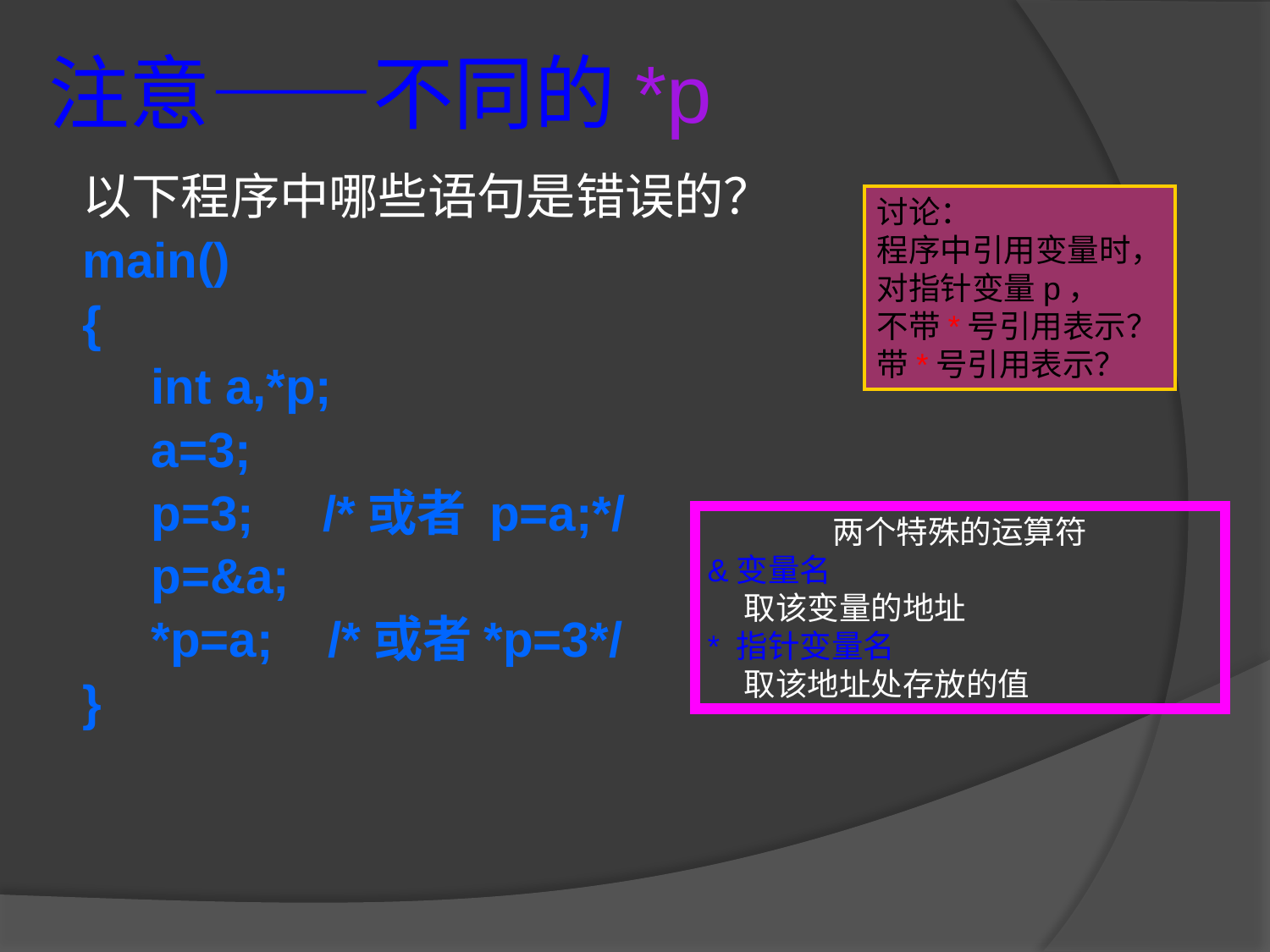

# 注意——不同的*p
以下程序中哪些语句是错误的？
main()
{
     int a,*p;
     a=3;
     p=3;     /*或者 p=a;*/
     p=&a;
     *p=a;    /*或者*p=3*/
}

讨论：
程序中引用变量时，
对指针变量p，
不带*号引用表示？
带*号引用表示？
两个特殊的运算符
&变量名
    取该变量的地址
* 指针变量名
    取该地址处存放的值